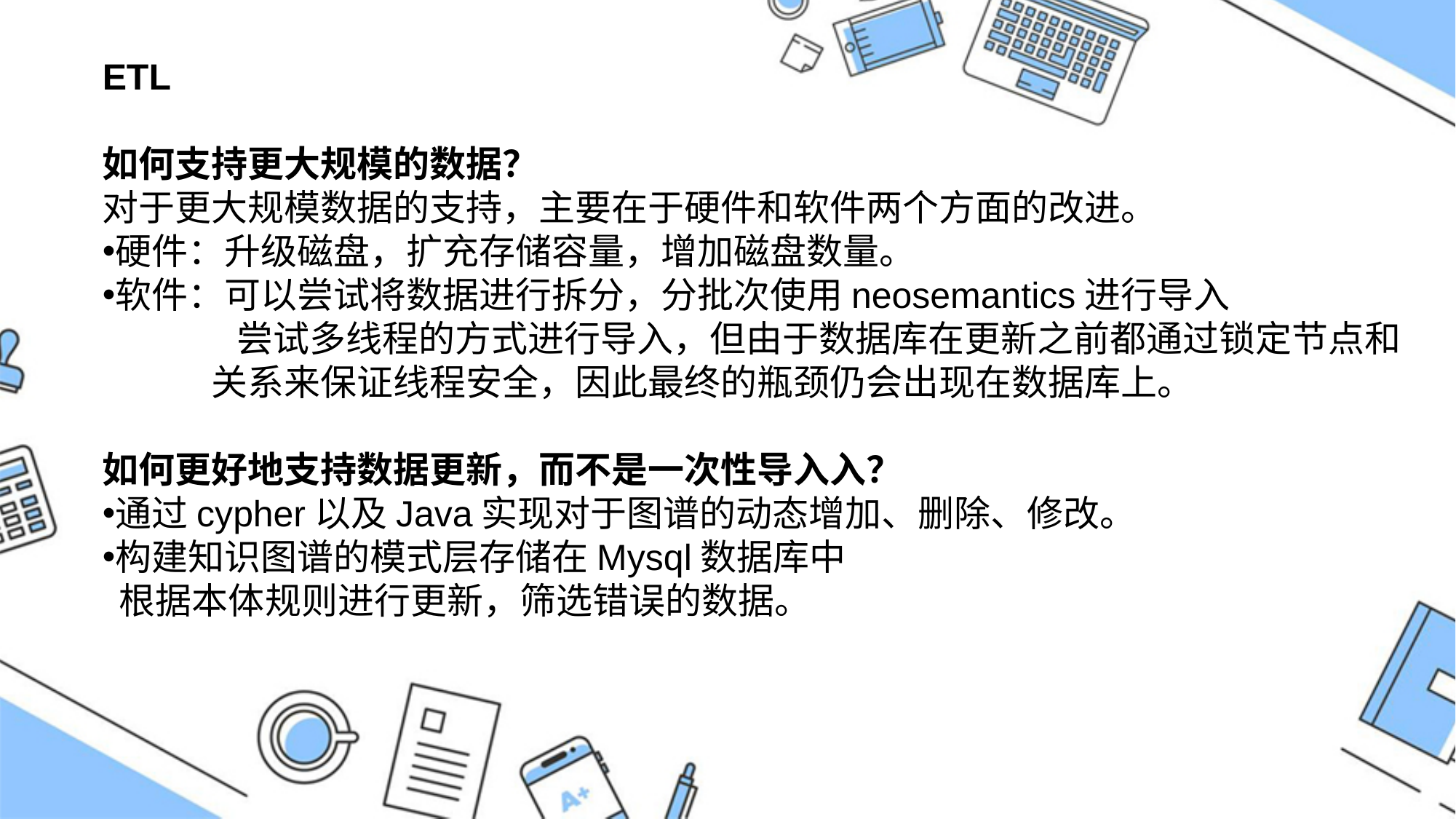

ETL

如何⽀持更大规模的数据？
对于更大规模数据的支持，主要在于硬件和软件两个方面的改进。
硬件：升级磁盘，扩充存储容量，增加磁盘数量。
软件：可以尝试将数据进行拆分，分批次使用neosemantics进行导入
  尝试多线程的方式进行导入，但由于数据库在更新之前都通过锁定节点和关系来保证线程安全，因此最终的瓶颈仍会出现在数据库上。

如何更好地⽀持数据更新，⽽不是一次性导⼊入？
通过cypher以及Java实现对于图谱的动态增加、删除、修改。
构建知识图谱的模式层存储在Mysql数据库中
 根据本体规则进行更新，筛选错误的数据。